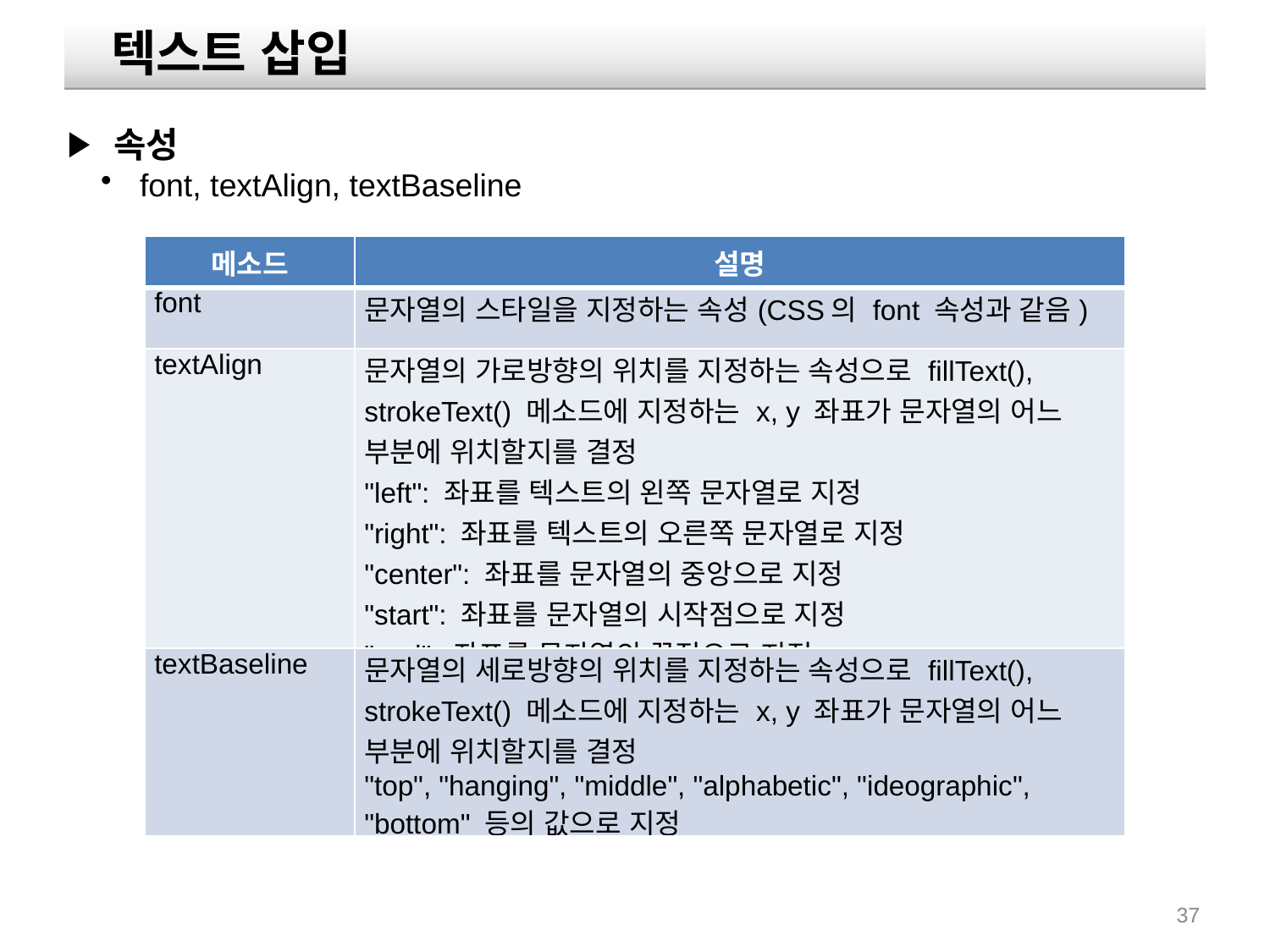

텍스트 삽입
 속성
 font, textAlign, textBaseline
| 메소드 | 설명 |
| --- | --- |
| font | 문자열의 스타일을 지정하는 속성(CSS의 font 속성과 같음) |
| textAlign | 문자열의 가로방향의 위치를 지정하는 속성으로 fillText(), strokeText() 메소드에 지정하는 x, y 좌표가 문자열의 어느 부분에 위치할지를 결정 "left": 좌표를 텍스트의 왼쪽 문자열로 지정 "right": 좌표를 텍스트의 오른쪽 문자열로 지정 "center": 좌표를 문자열의 중앙으로 지정 "start": 좌표를 문자열의 시작점으로 지정 "end": 좌표를 문자열의 끝점으로 지정 |
| textBaseline | 문자열의 세로방향의 위치를 지정하는 속성으로 fillText(), strokeText() 메소드에 지정하는 x, y 좌표가 문자열의 어느 부분에 위치할지를 결정 "top", "hanging", "middle", "alphabetic", "ideographic", "bottom" 등의 값으로 지정 |
37